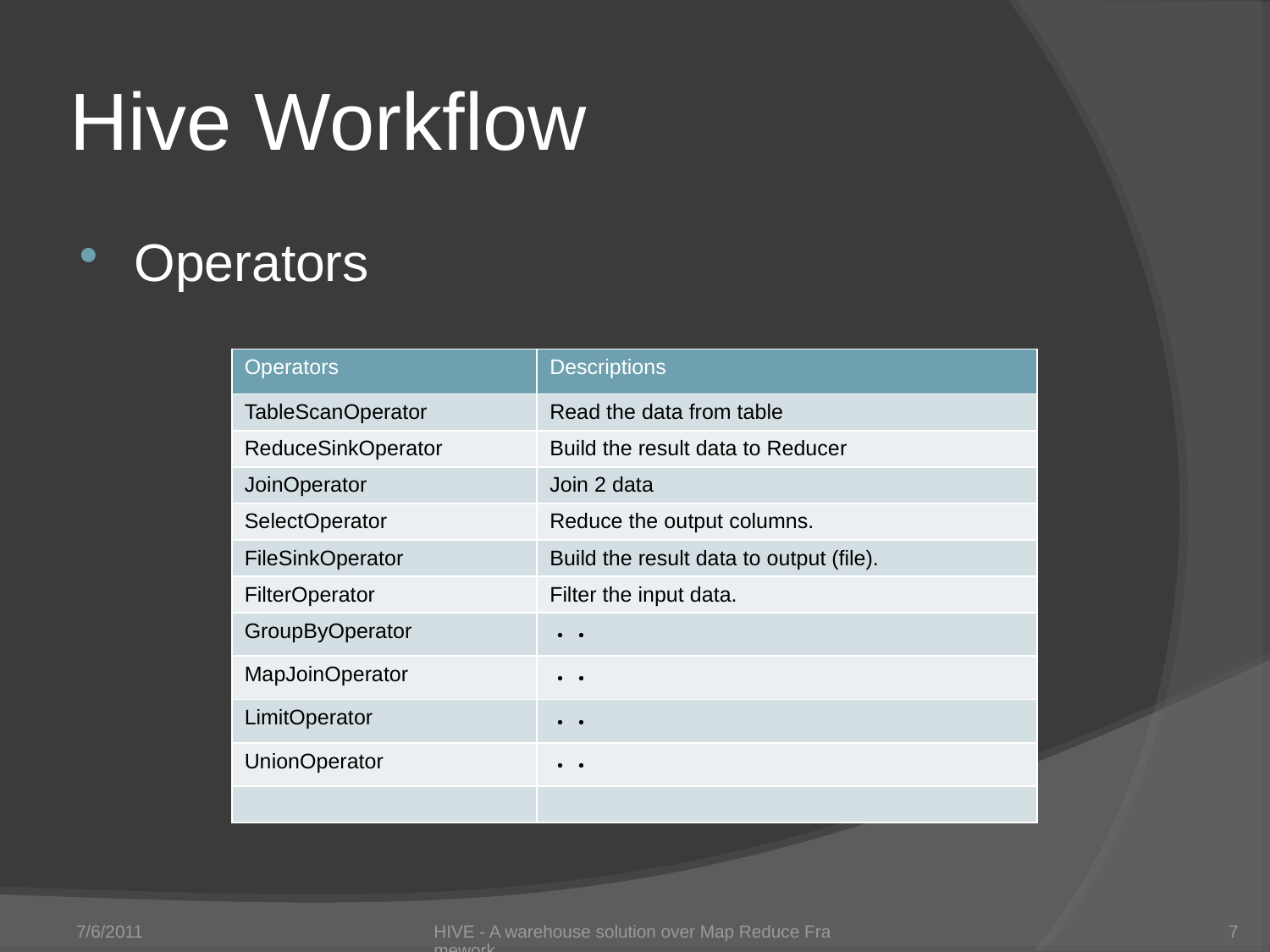

# Hive Workflow
Operators
| Operators | Descriptions |
| --- | --- |
| TableScanOperator | Read the data from table |
| ReduceSinkOperator | Build the result data to Reducer |
| JoinOperator | Join 2 data |
| SelectOperator | Reduce the output columns. |
| FileSinkOperator | Build the result data to output (file). |
| FilterOperator | Filter the input data. |
| GroupByOperator | ・・ |
| MapJoinOperator | ・・ |
| LimitOperator | ・・ |
| UnionOperator | ・・ |
|  |  |
7/6/2011
HIVE - A warehouse solution over Map Reduce Framework
7